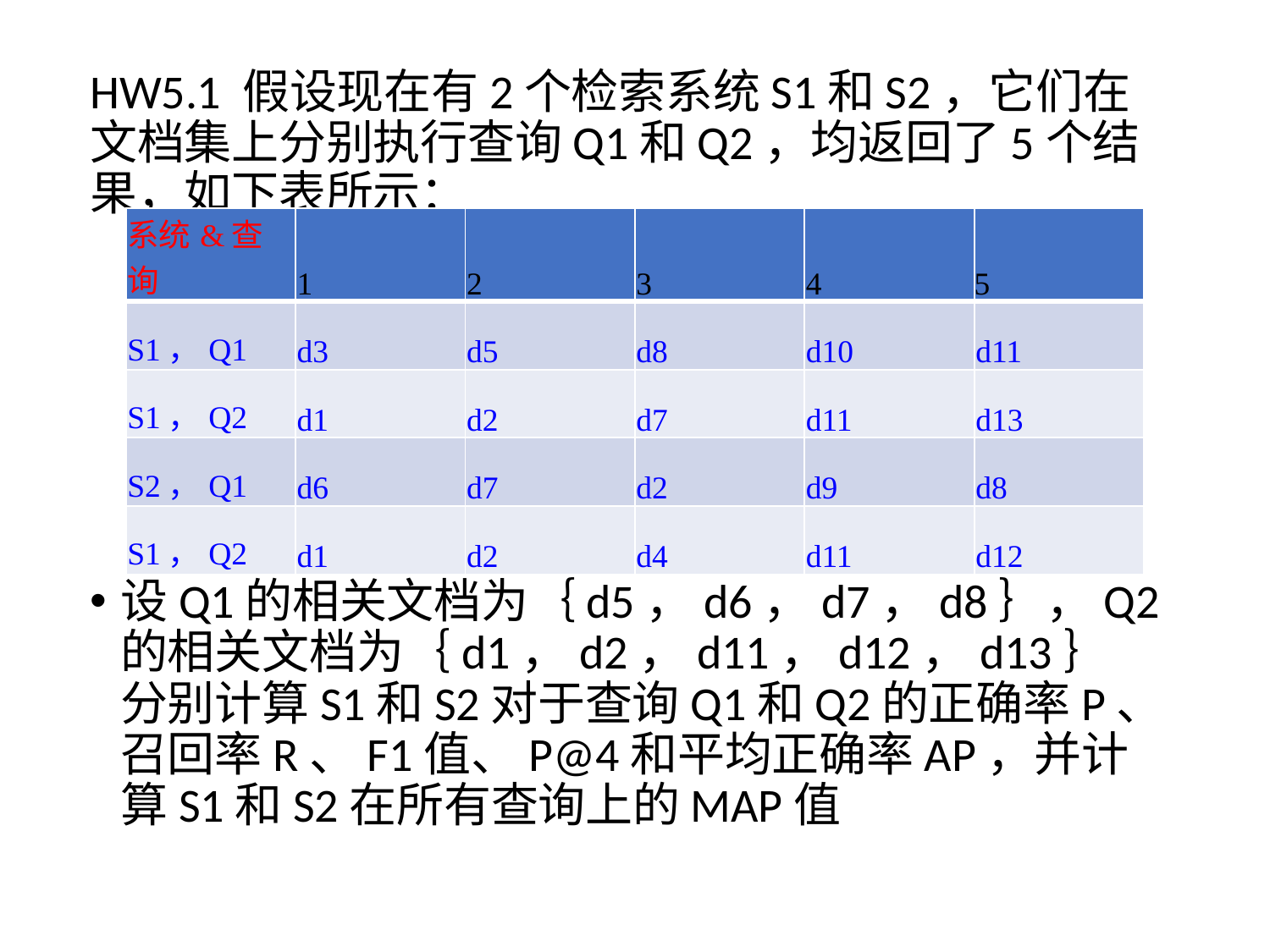

HW5.1 假设现在有2个检索系统S1和S2，它们在文档集上分别执行查询Q1和Q2，均返回了5个结果，如下表所示：

设Q1的相关文档为｛d5，d6，d7，d8｝，Q2的相关文档为｛d1，d2，d11，d12，d13｝
分别计算S1和S2对于查询Q1和Q2的正确率P、召回率R、F1值、P@4和平均正确率AP，并计算S1和S2在所有查询上的MAP值
| 系统&查询 | 1 | 2 | 3 | 4 | 5 |
| --- | --- | --- | --- | --- | --- |
| S1，Q1 | d3 | d5 | d8 | d10 | d11 |
| S1，Q2 | d1 | d2 | d7 | d11 | d13 |
| S2，Q1 | d6 | d7 | d2 | d9 | d8 |
| S1，Q2 | d1 | d2 | d4 | d11 | d12 |